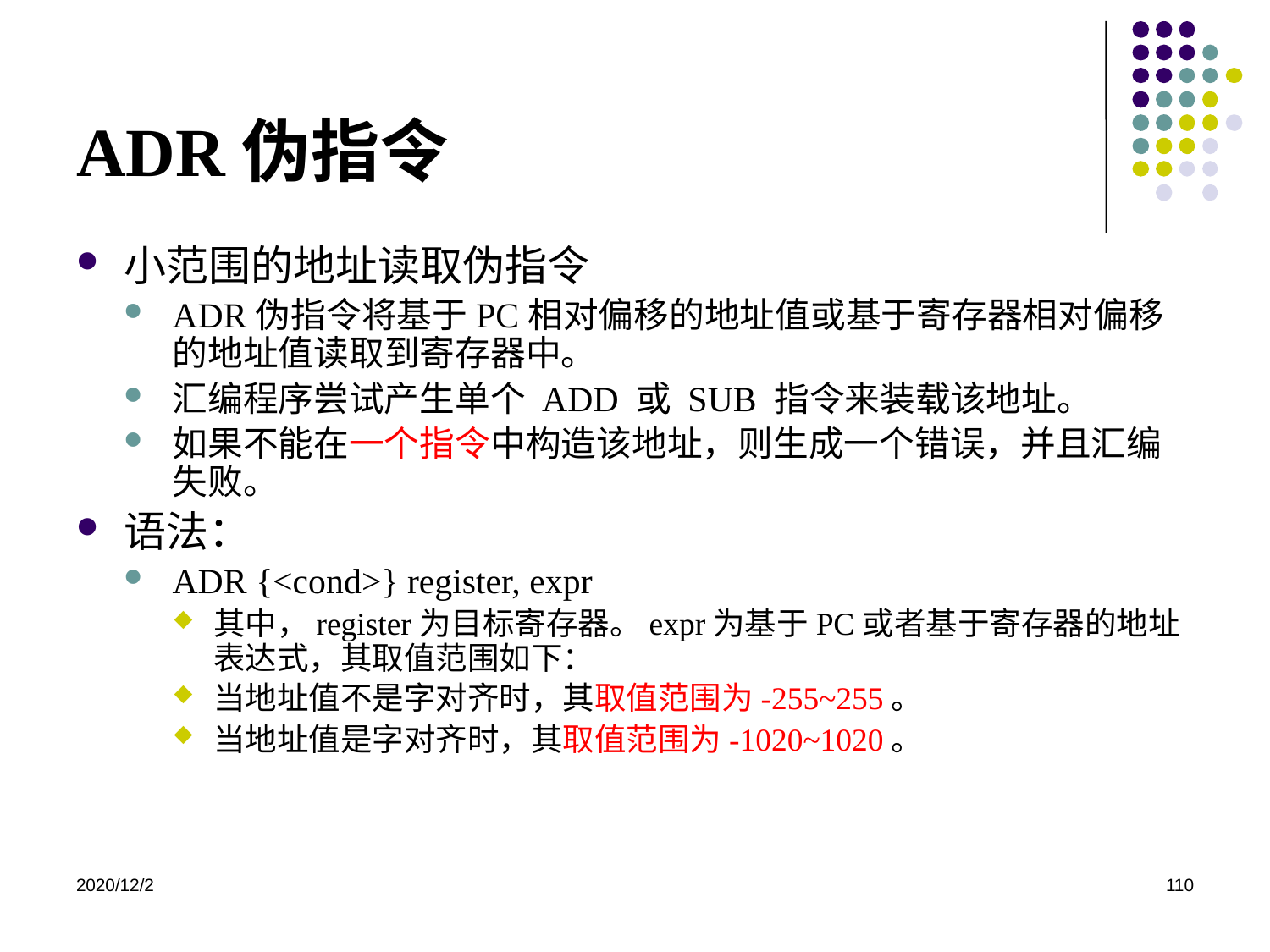

# ADR伪指令
小范围的地址读取伪指令
ADR伪指令将基于PC相对偏移的地址值或基于寄存器相对偏移的地址值读取到寄存器中。
汇编程序尝试产生单个 ADD 或 SUB 指令来装载该地址。
如果不能在一个指令中构造该地址，则生成一个错误，并且汇编失败。
语法：
ADR {<cond>} register, expr
其中，register为目标寄存器。expr为基于PC或者基于寄存器的地址表达式，其取值范围如下：
当地址值不是字对齐时，其取值范围为-255~255。
当地址值是字对齐时，其取值范围为-1020~1020。
2020/12/2
110